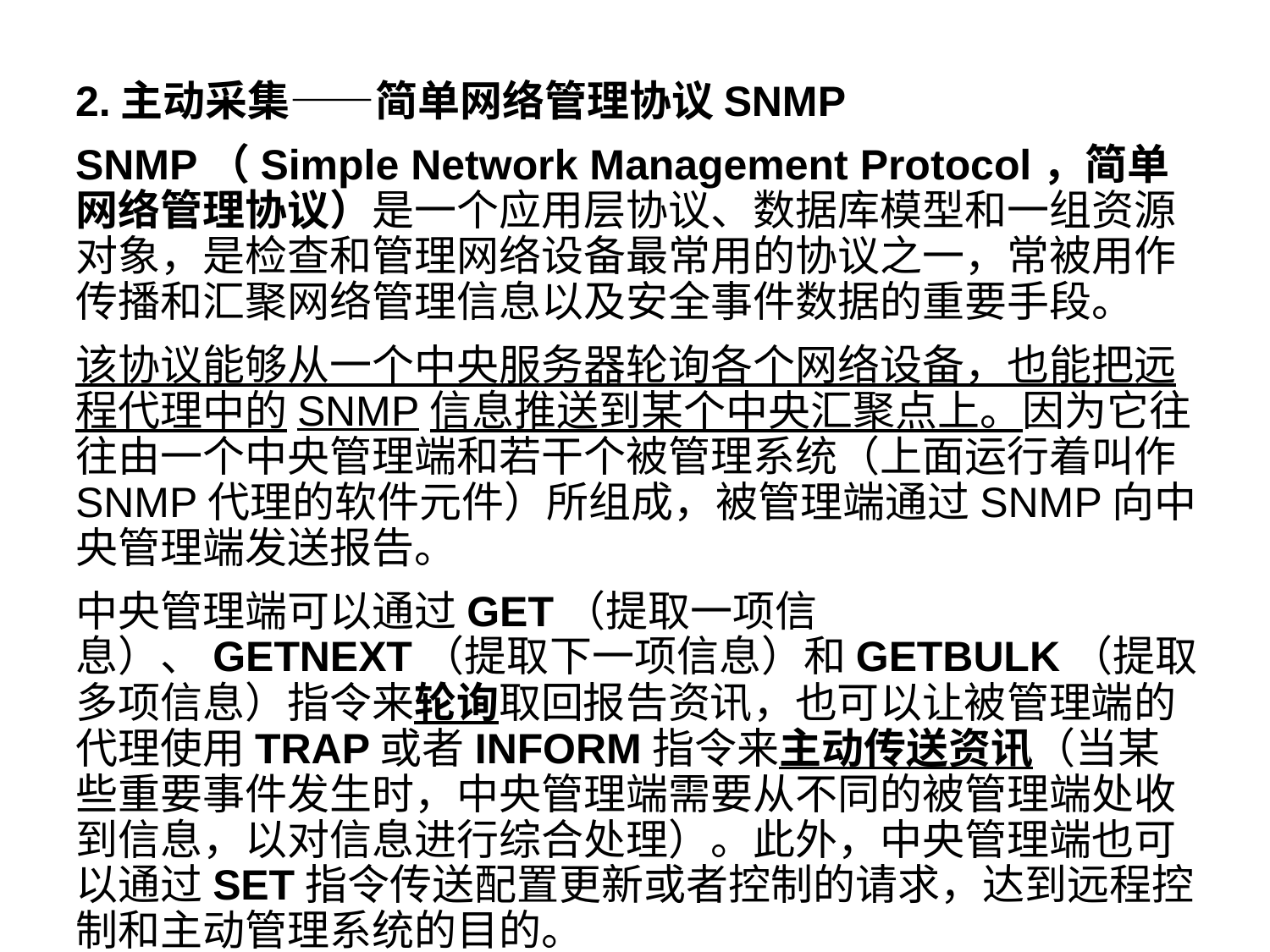

2.主动采集——简单网络管理协议SNMP
SNMP（Simple Network Management Protocol，简单网络管理协议）是一个应用层协议、数据库模型和一组资源对象，是检查和管理网络设备最常用的协议之一，常被用作传播和汇聚网络管理信息以及安全事件数据的重要手段。
该协议能够从一个中央服务器轮询各个网络设备，也能把远程代理中的SNMP信息推送到某个中央汇聚点上。因为它往往由一个中央管理端和若干个被管理系统（上面运行着叫作SNMP代理的软件元件）所组成，被管理端通过SNMP向中央管理端发送报告。
中央管理端可以通过GET（提取一项信息）、GETNEXT（提取下一项信息）和GETBULK（提取多项信息）指令来轮询取回报告资讯，也可以让被管理端的代理使用TRAP或者INFORM指令来主动传送资讯（当某些重要事件发生时，中央管理端需要从不同的被管理端处收到信息，以对信息进行综合处理）。此外，中央管理端也可以通过SET指令传送配置更新或者控制的请求，达到远程控制和主动管理系统的目的。